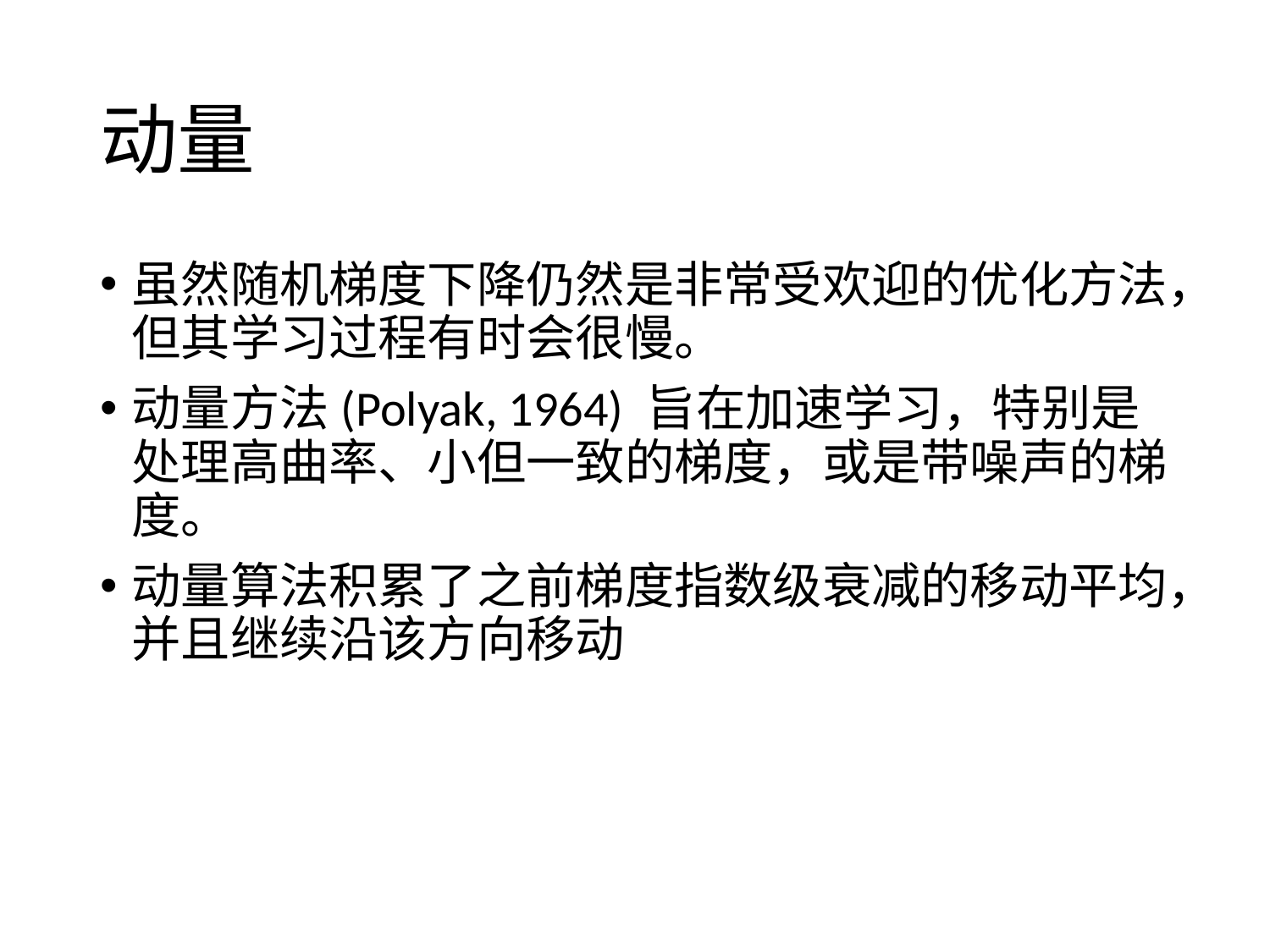

# 动量
虽然随机梯度下降仍然是非常受欢迎的优化方法，但其学习过程有时会很慢。
动量方法(Polyak, 1964) 旨在加速学习，特别是处理高曲率、小但一致的梯度，或是带噪声的梯度。
动量算法积累了之前梯度指数级衰减的移动平均，并且继续沿该方向移动